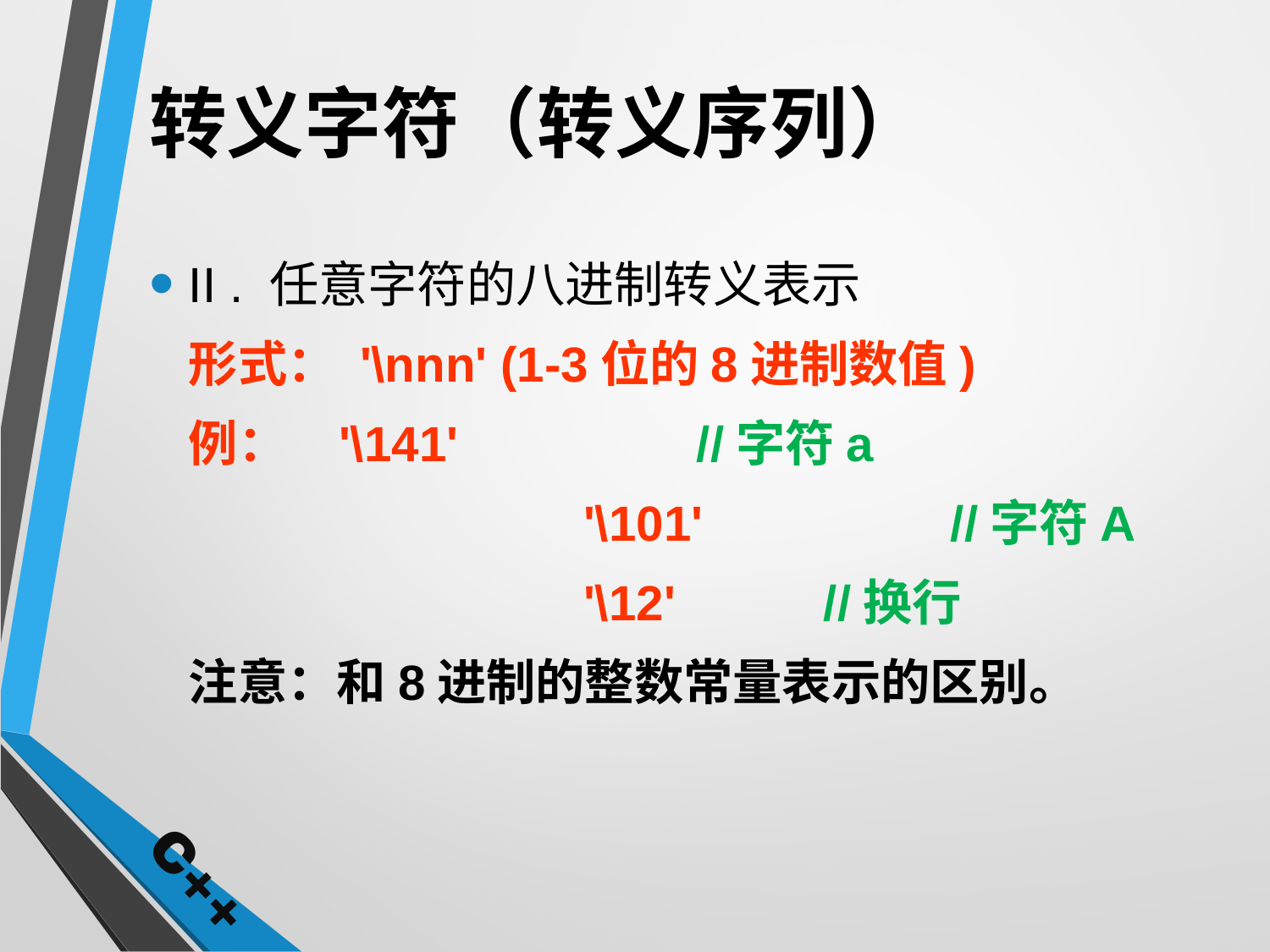

# 转义字符（转义序列）
II . 任意字符的八进制转义表示
	形式： '\nnn' (1-3位的8进制数值)
	例：	 '\141' 		//字符a
				 '\101' 		//字符A
				 '\12' 		//换行
	注意：和8进制的整数常量表示的区别。